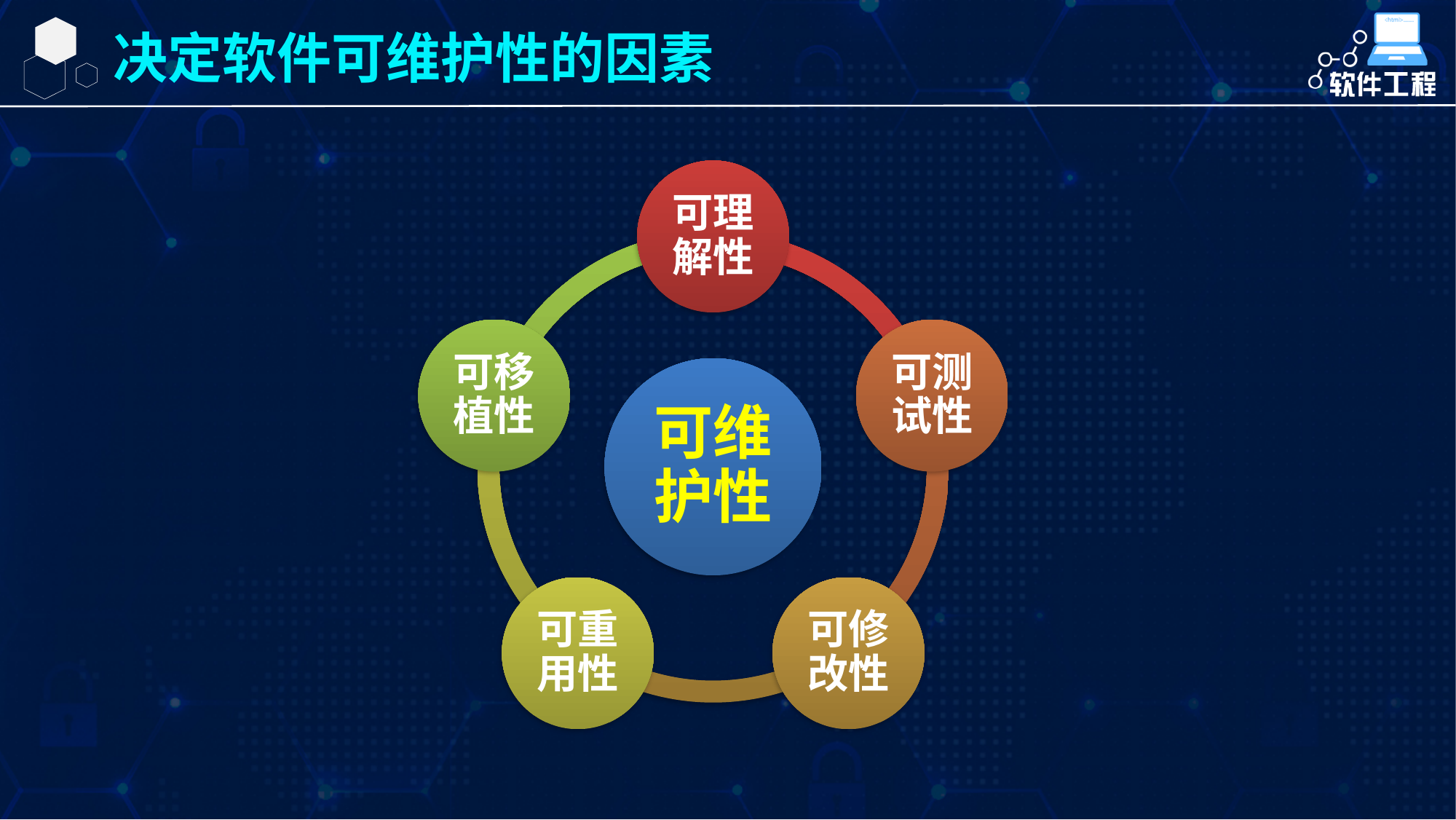

决定软件可维护性的因素
可维护性
可理解性
可测试性
可修改性
可重用性
可移植性